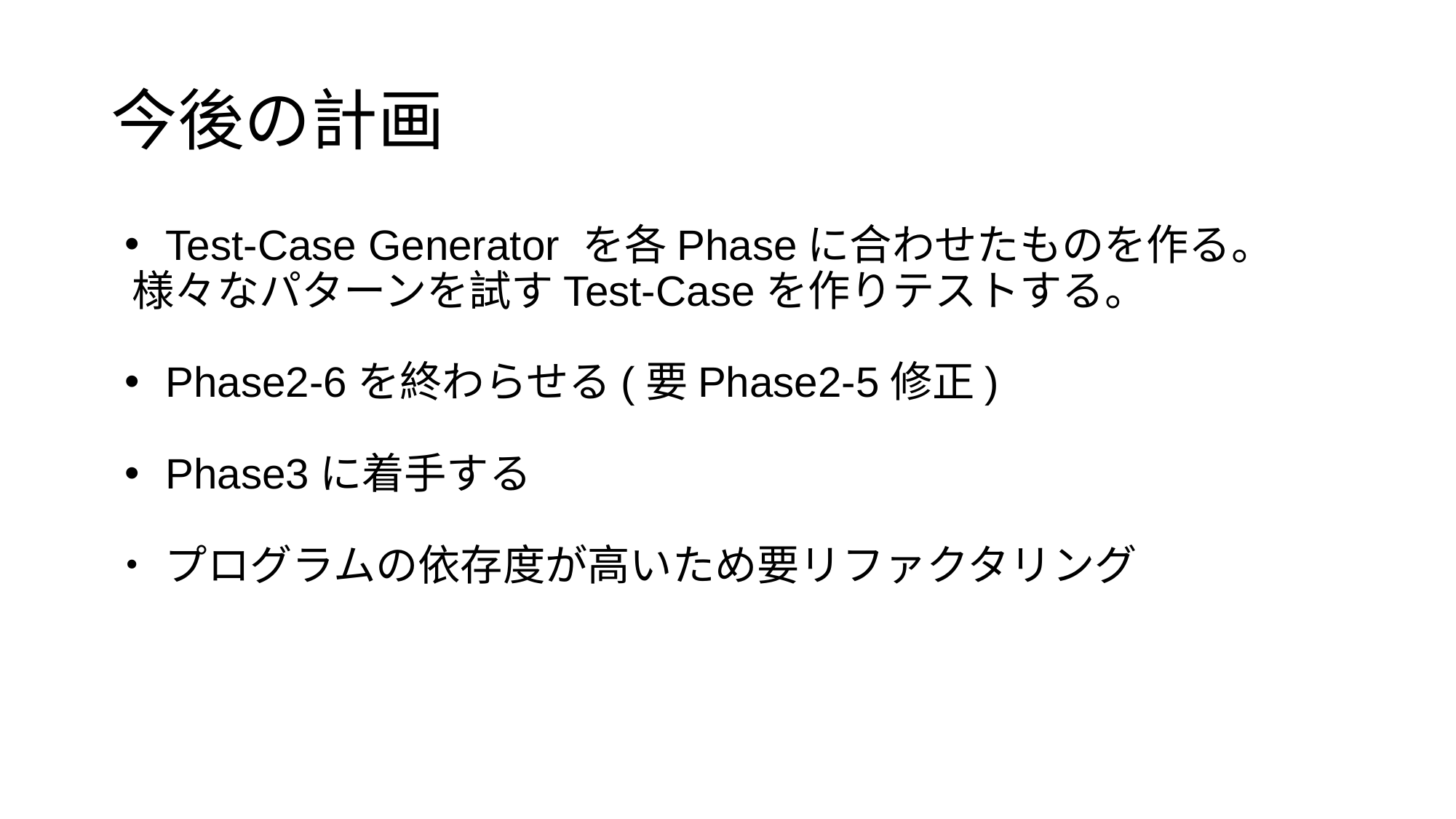

# 今後の計画
Test-Case Generator を各Phaseに合わせたものを作る。
様々なパターンを試すTest-Caseを作りテストする。

Phase2-6を終わらせる(要Phase2-5修正)

Phase3に着手する

・ プログラムの依存度が高いため要リファクタリング